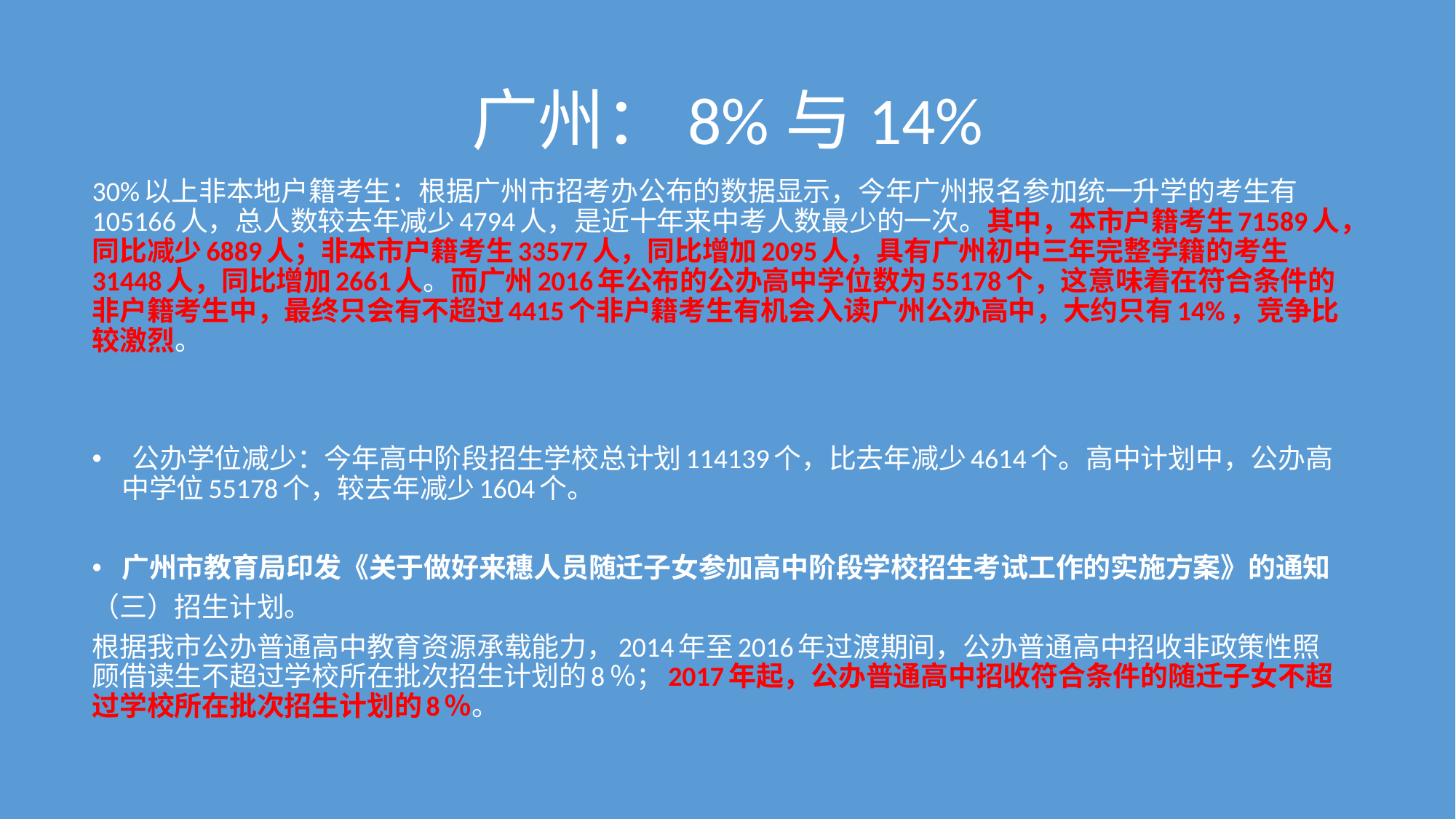

# 广州：8%与14%
30%以上非本地户籍考生：根据广州市招考办公布的数据显示，今年广州报名参加统一升学的考生有105166人，总人数较去年减少4794人，是近十年来中考人数最少的一次。其中，本市户籍考生71589人，同比减少6889人；非本市户籍考生33577人，同比增加2095人，具有广州初中三年完整学籍的考生31448人，同比增加2661人。而广州2016年公布的公办高中学位数为55178个，这意味着在符合条件的非户籍考生中，最终只会有不超过4415个非户籍考生有机会入读广州公办高中，大约只有14%，竞争比较激烈。

 公办学位减少：今年高中阶段招生学校总计划114139个，比去年减少4614个。高中计划中，公办高中学位55178个，较去年减少1604个。

广州市教育局印发《关于做好来穗人员随迁子女参加高中阶段学校招生考试工作的实施方案》的通知
（三）招生计划。
根据我市公办普通高中教育资源承载能力，2014年至2016年过渡期间，公办普通高中招收非政策性照顾借读生不超过学校所在批次招生计划的8％；2017年起，公办普通高中招收符合条件的随迁子女不超过学校所在批次招生计划的8％。